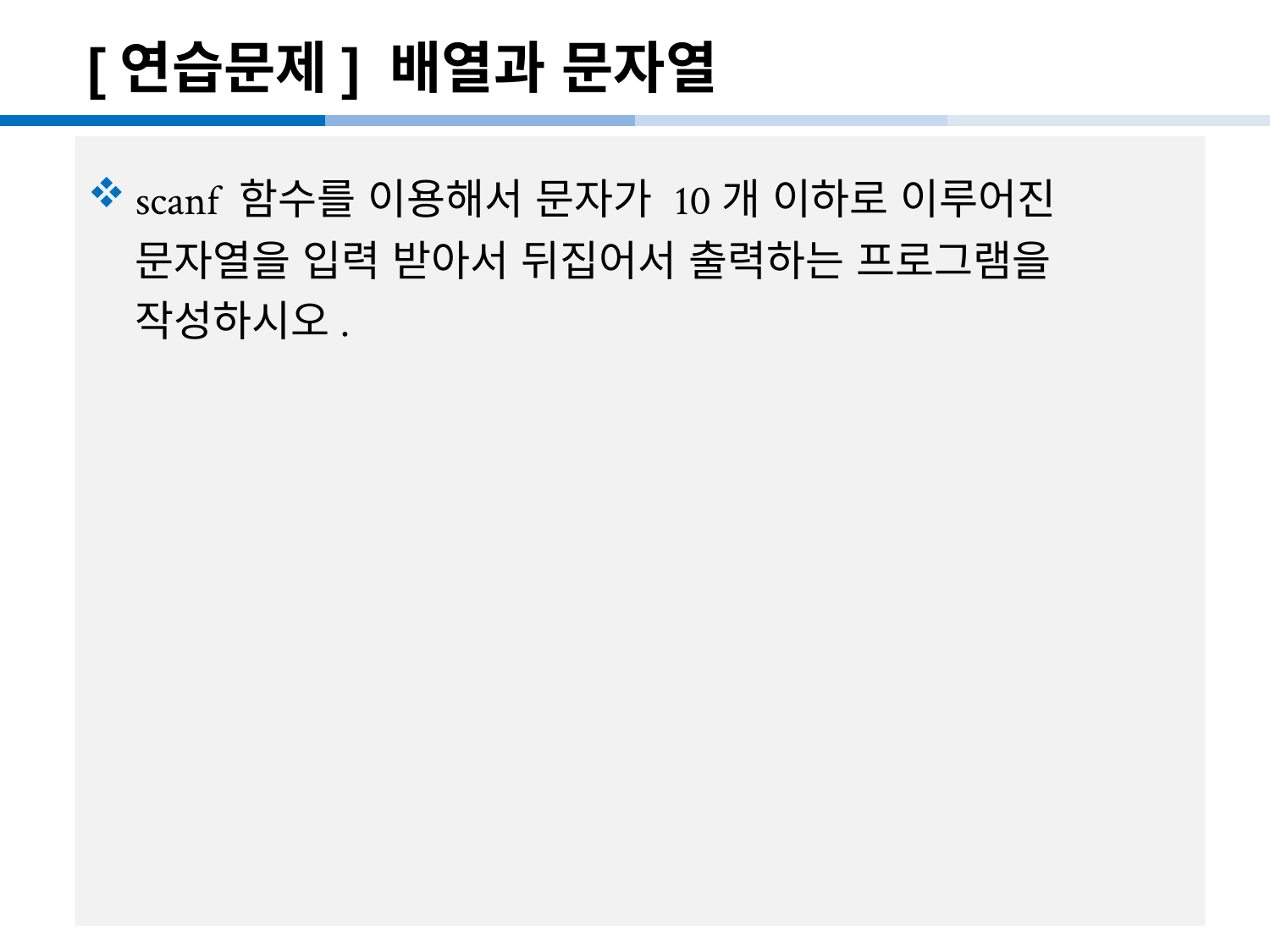

# [연습문제] 배열과 문자열
scanf 함수를 이용해서 문자가 10개 이하로 이루어진 문자열을 입력 받아서 뒤집어서 출력하는 프로그램을 작성하시오.